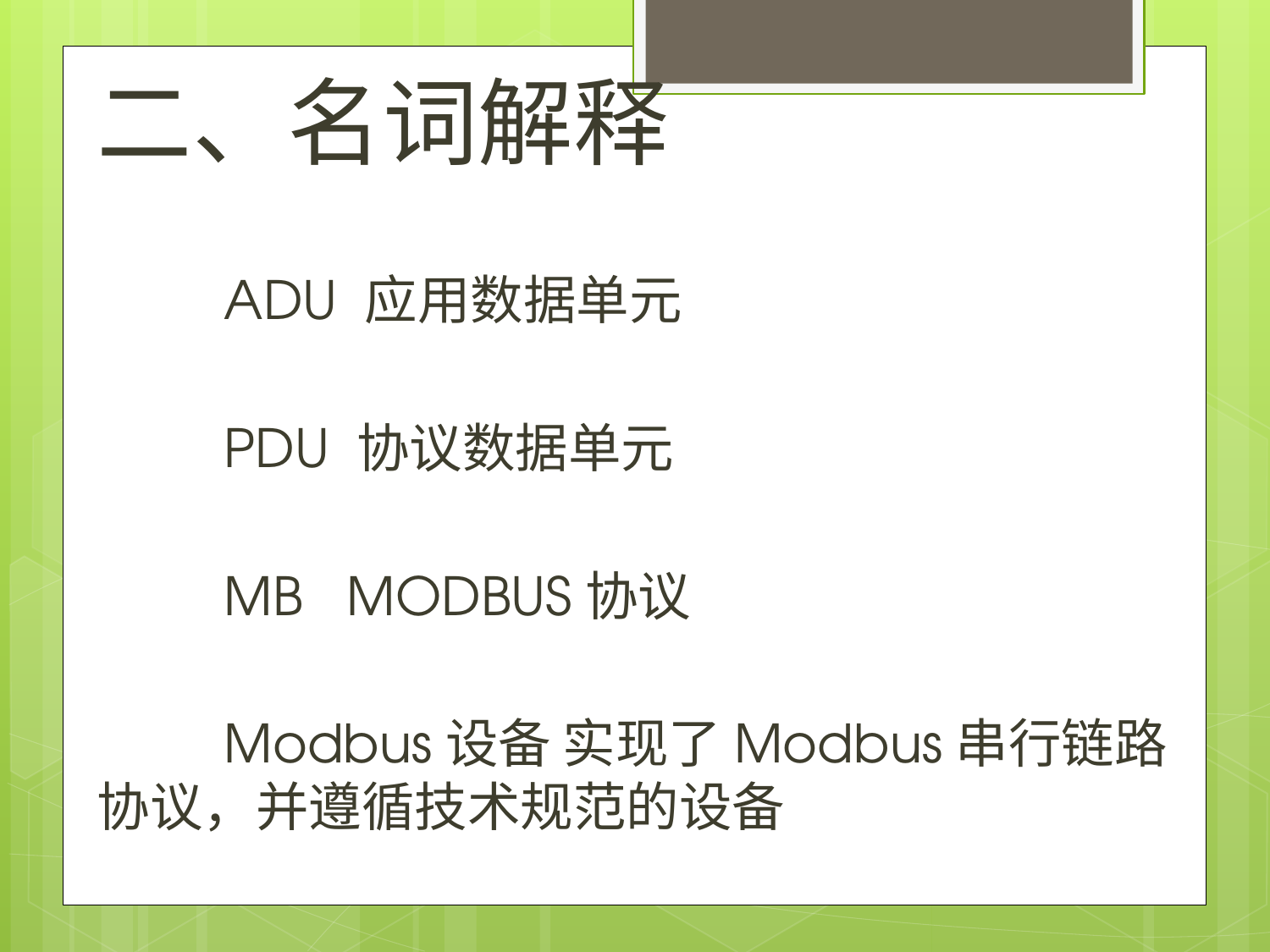

二、名词解释

	ADU 应用数据单元

	PDU 协议数据单元

	MB   MODBUS协议

	Modbus设备 实现了Modbus串行链路协议，并遵循技术规范的设备